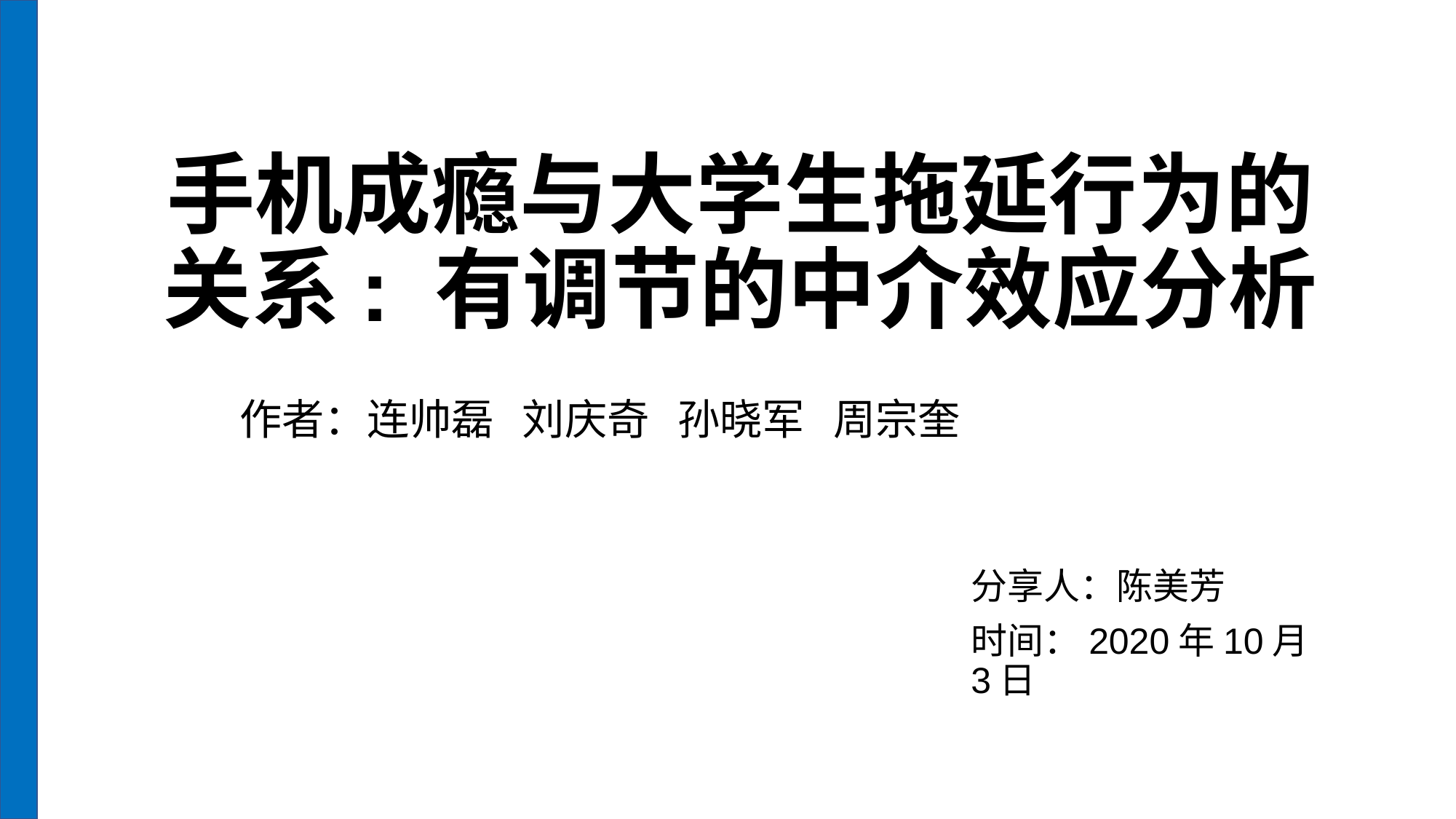

# 手机成瘾与大学生拖延行为的关系: 有调节的中介效应分析
作者：连帅磊   刘庆奇   孙晓军   周宗奎
分享人：陈美芳
时间：2020年10月3日